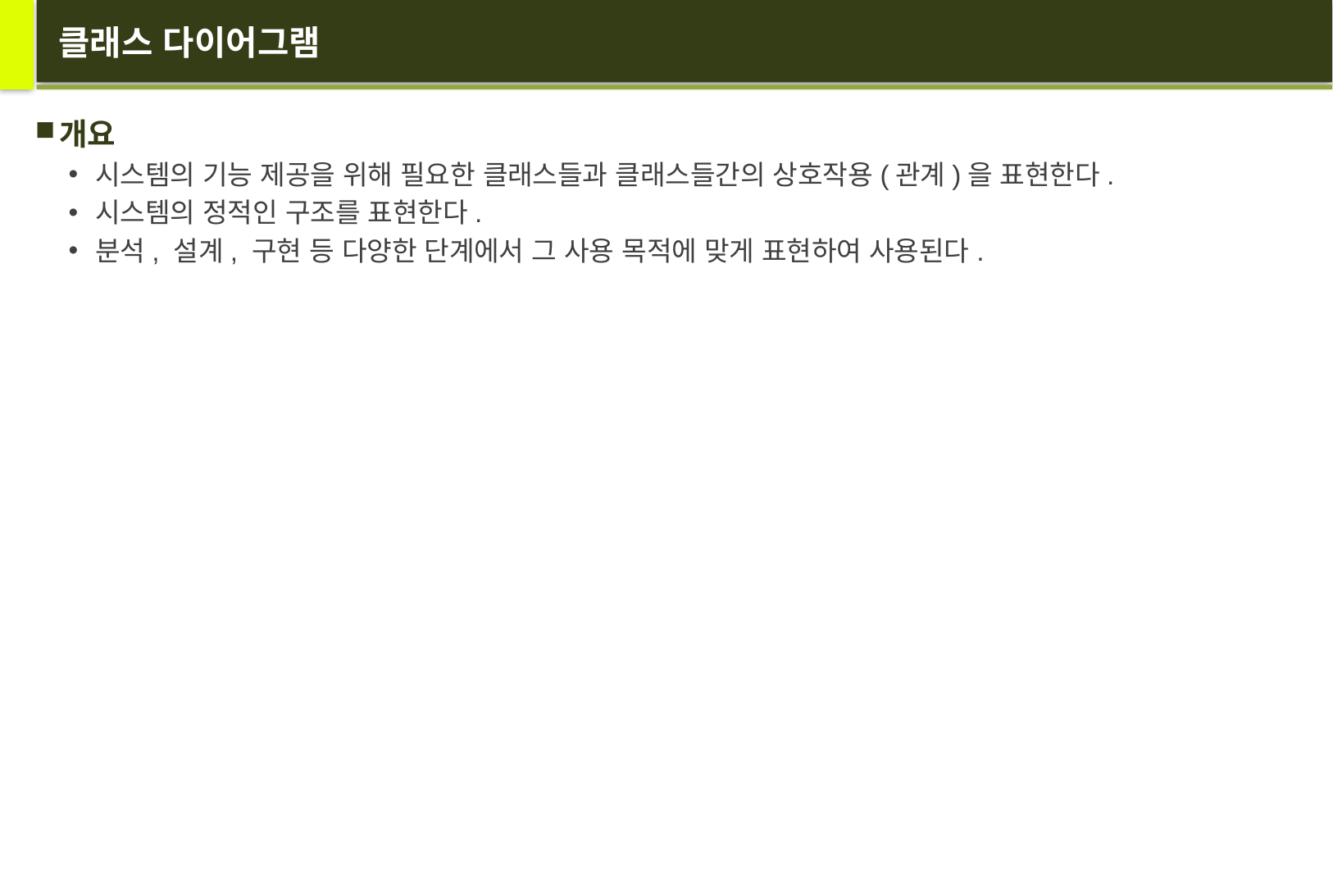

# 클래스 다이어그램
개요
시스템의 기능 제공을 위해 필요한 클래스들과 클래스들간의 상호작용(관계)을 표현한다.
시스템의 정적인 구조를 표현한다.
분석, 설계, 구현 등 다양한 단계에서 그 사용 목적에 맞게 표현하여 사용된다.